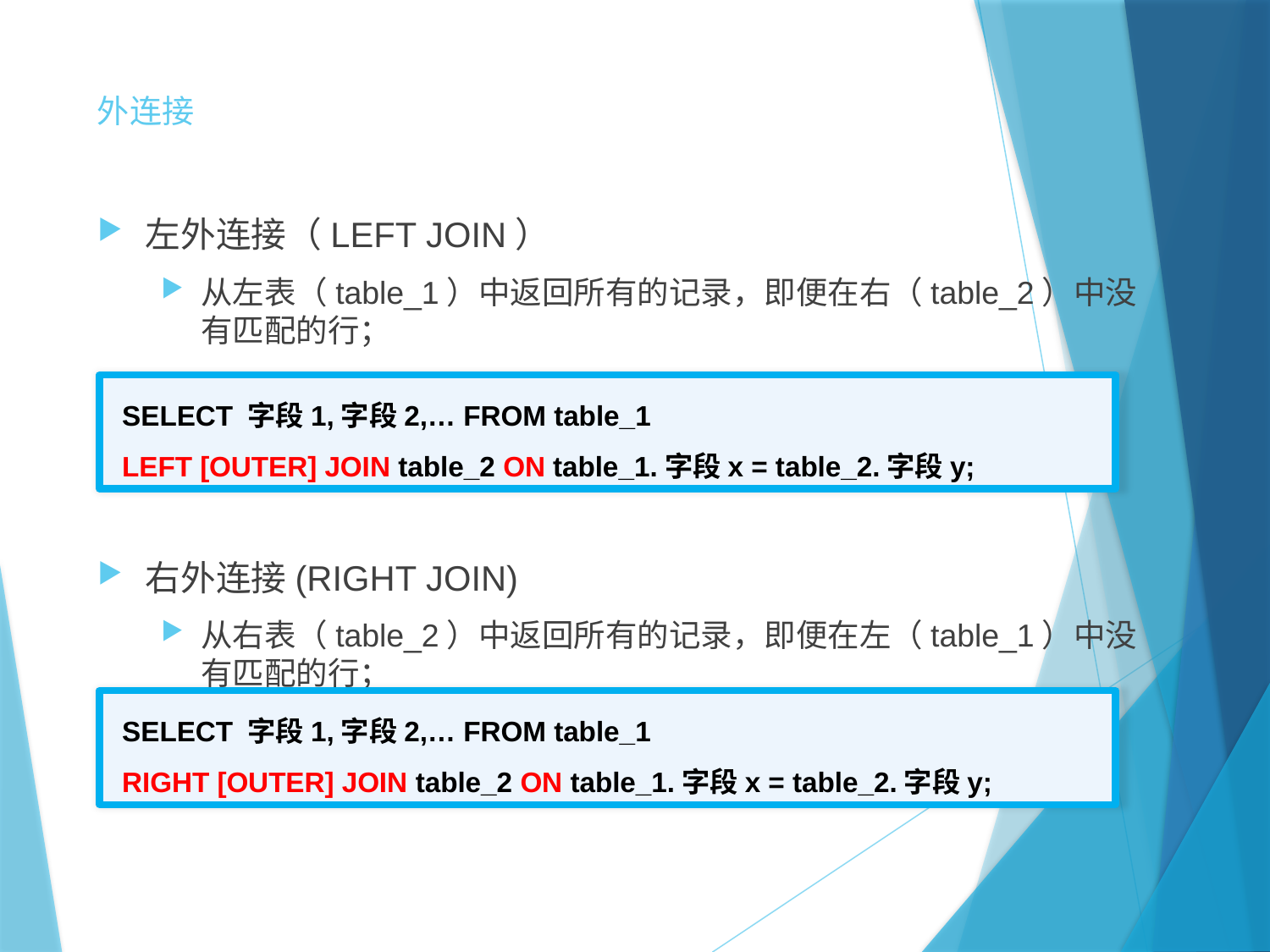

# 外连接
左外连接（LEFT JOIN）
从左表（table_1）中返回所有的记录，即便在右（table_2）中没有匹配的行；

右外连接(RIGHT JOIN)
从右表（table_2）中返回所有的记录，即便在左（table_1）中没有匹配的行；

SELECT 字段1,字段2,… FROM table_1
LEFT [OUTER] JOIN table_2 ON table_1.字段x = table_2.字段y;
SELECT 字段1,字段2,… FROM table_1
RIGHT [OUTER] JOIN table_2 ON table_1.字段x = table_2.字段y;